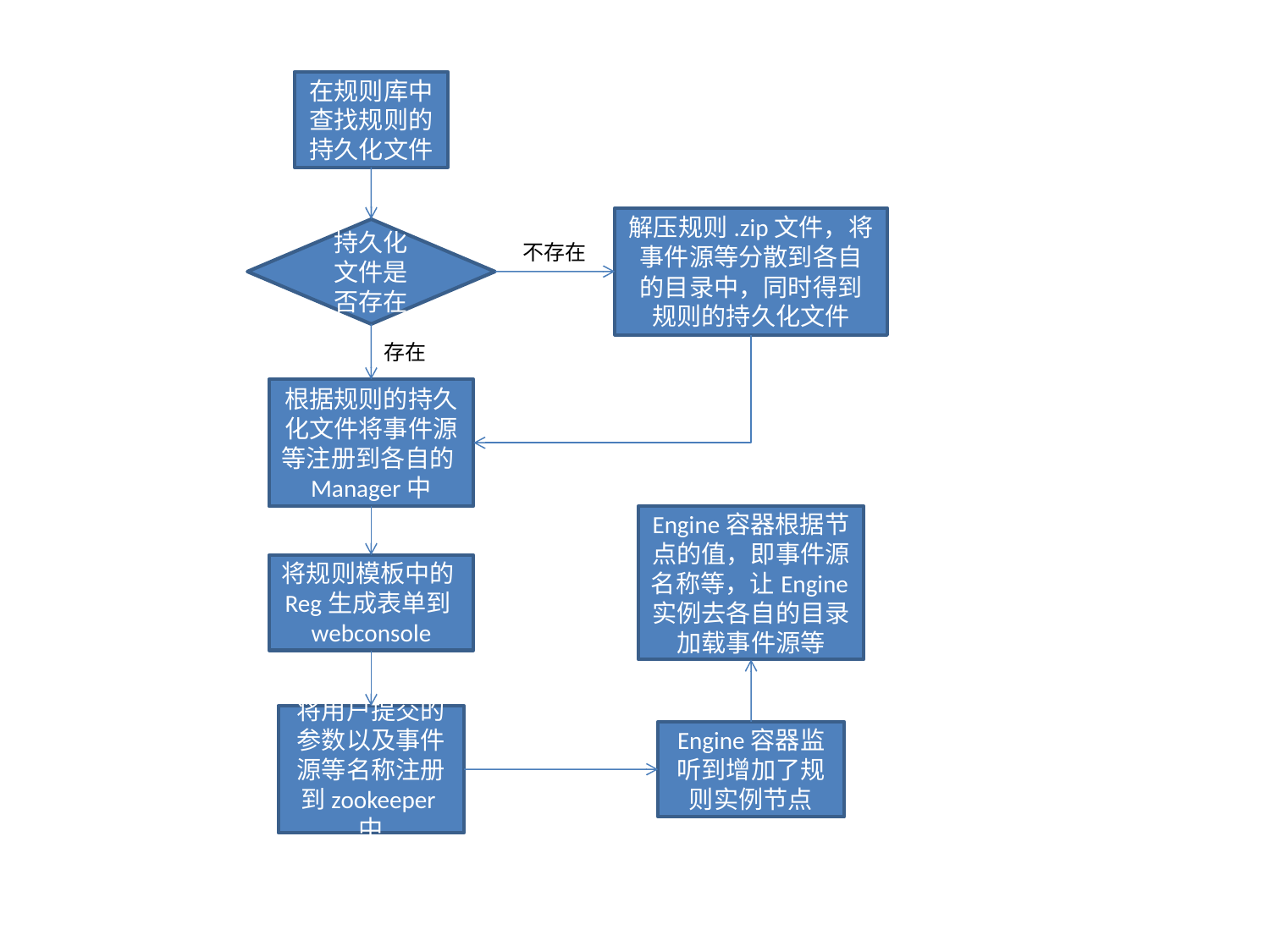

在规则库中查找规则的持久化文件
解压规则.zip文件，将事件源等分散到各自的目录中，同时得到规则的持久化文件
持久化文件是否存在
不存在
存在
根据规则的持久化文件将事件源等注册到各自的Manager中
Engine容器根据节点的值，即事件源名称等，让Engine实例去各自的目录加载事件源等
将规则模板中的Reg生成表单到webconsole
将用户提交的参数以及事件源等名称注册到zookeeper中
Engine容器监听到增加了规则实例节点